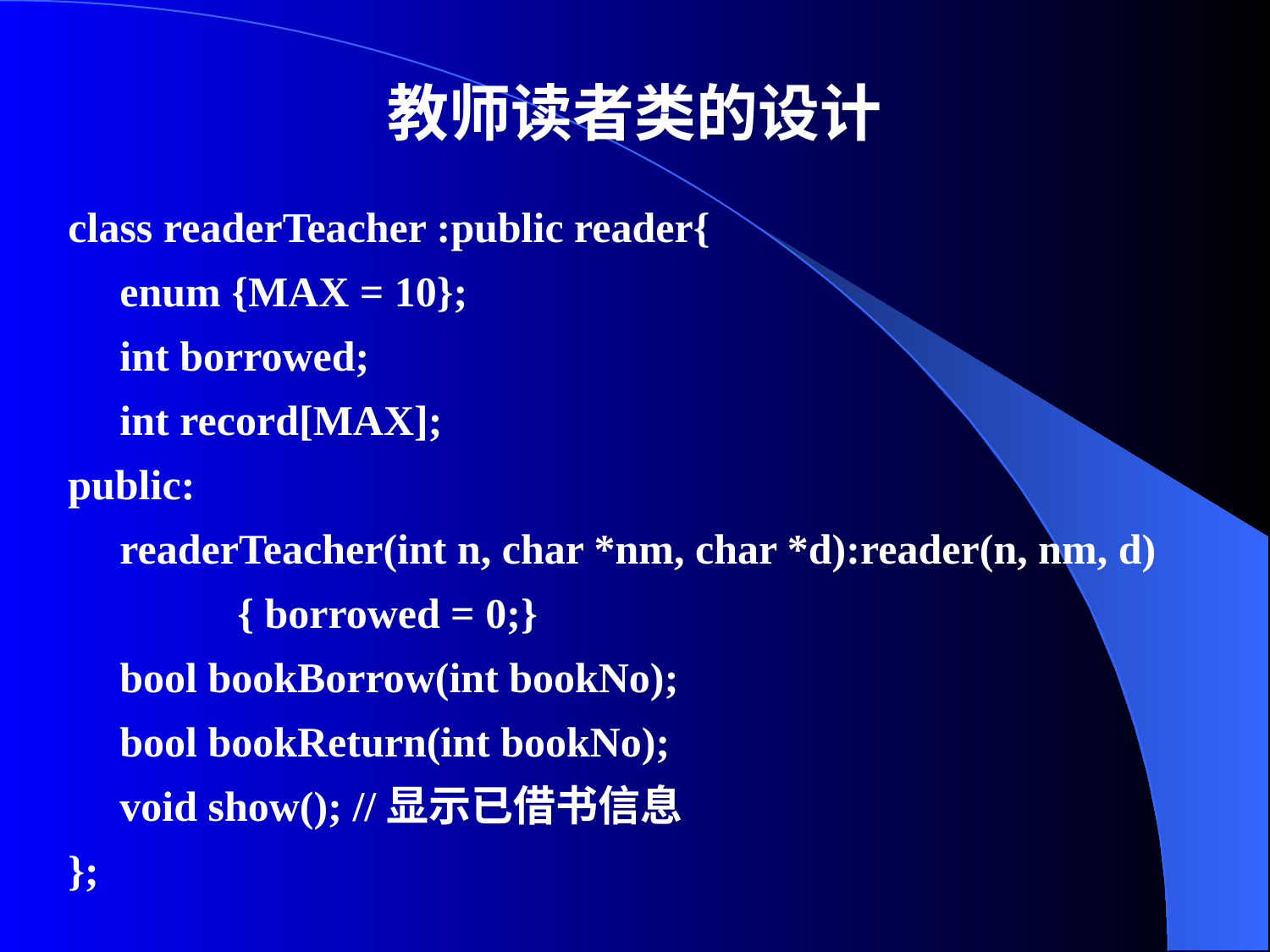

# 教师读者类的设计
class readerTeacher :public reader{
	enum {MAX = 10};
	int borrowed;
	int record[MAX];
public:
	readerTeacher(int n, char *nm, char *d):reader(n, nm, d)
                { borrowed = 0;}
	bool bookBorrow(int bookNo);
	bool bookReturn(int bookNo);
	void show(); //显示已借书信息
};